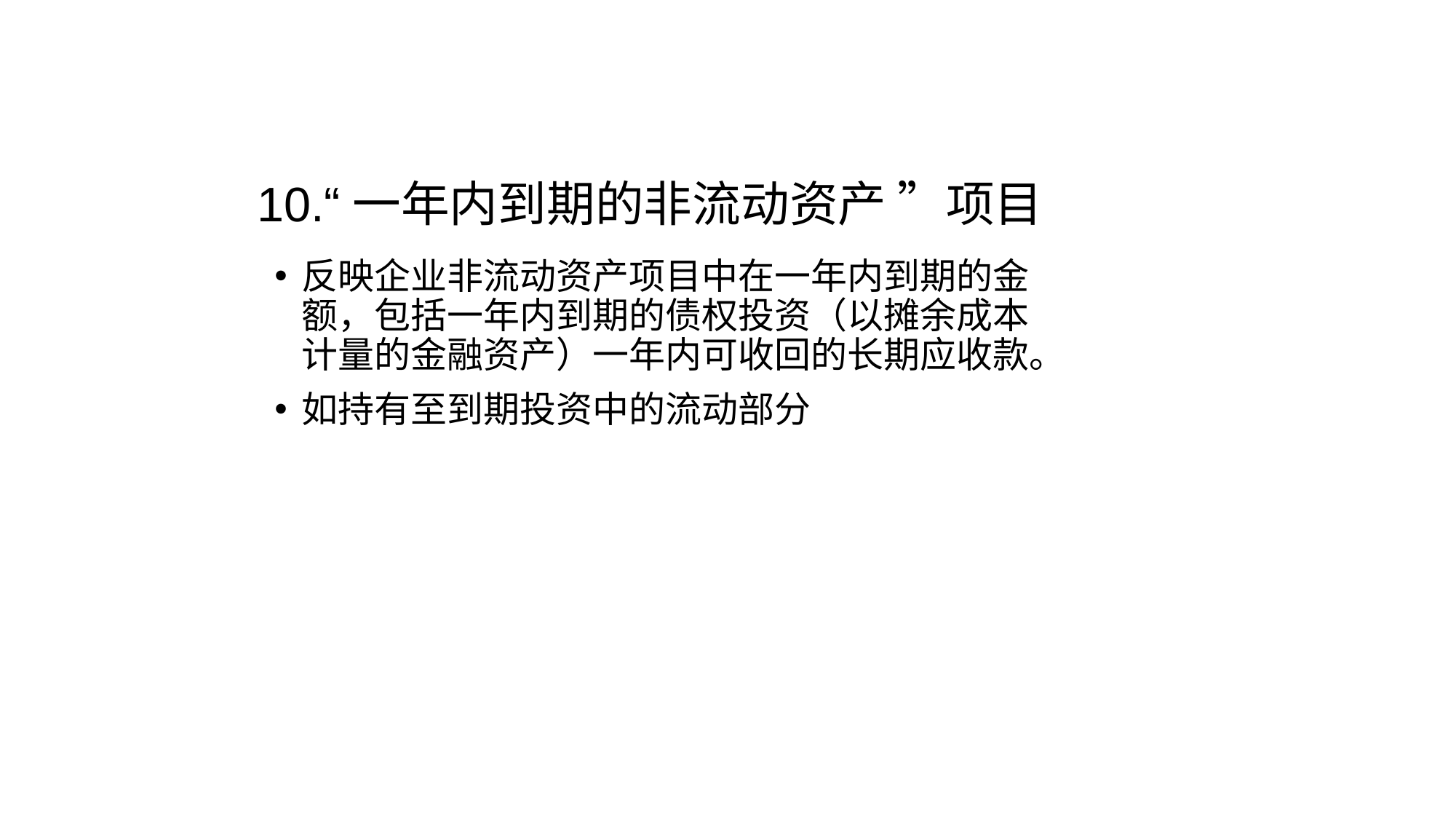

# 10.“一年内到期的非流动资产 ”项目
反映企业非流动资产项目中在一年内到期的金额，包括一年内到期的债权投资（以摊余成本计量的金融资产）一年内可收回的长期应收款。
如持有至到期投资中的流动部分